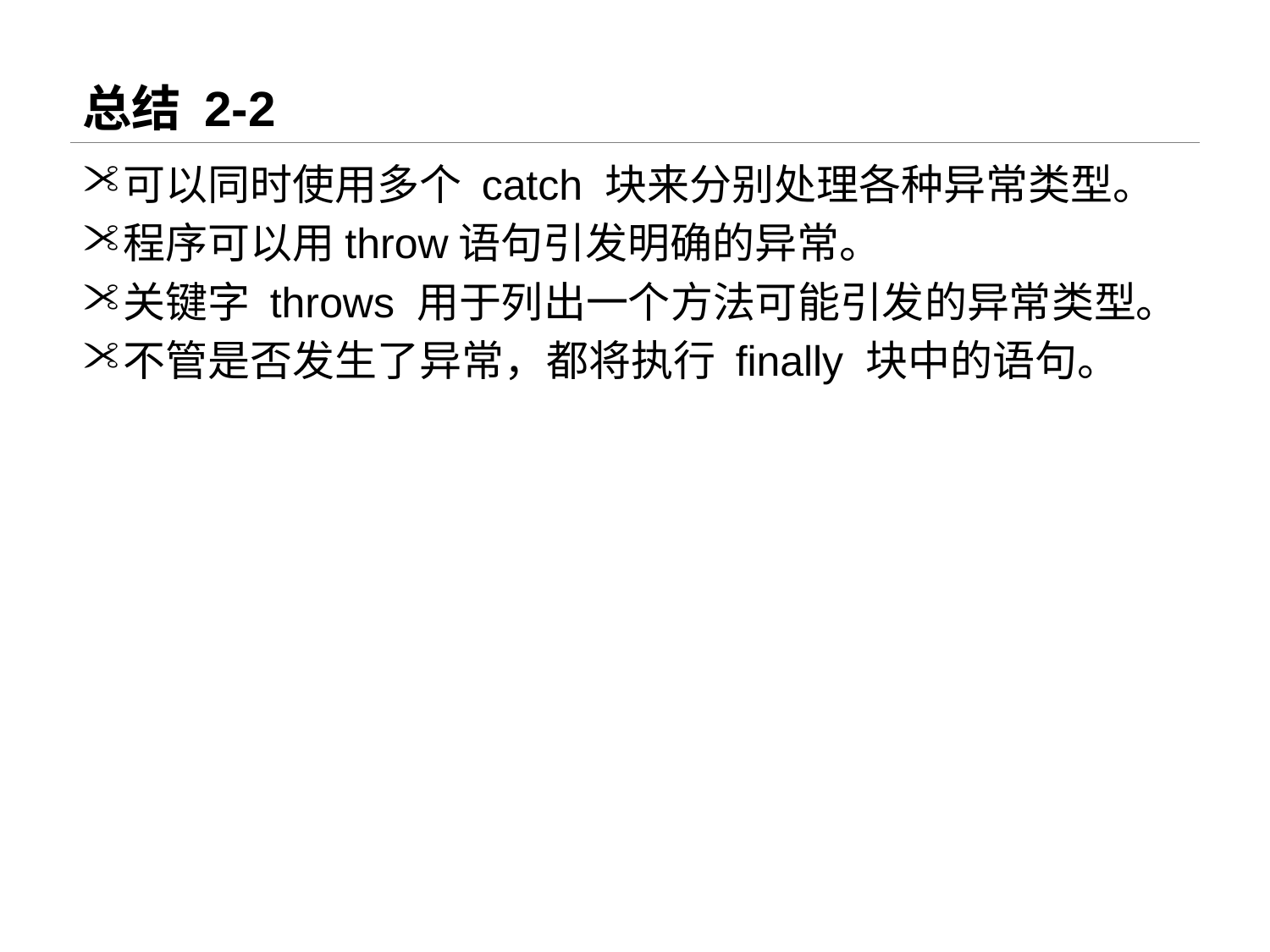

# 总结 2-2
可以同时使用多个 catch 块来分别处理各种异常类型。
程序可以用throw语句引发明确的异常。
关键字 throws 用于列出一个方法可能引发的异常类型。
不管是否发生了异常，都将执行 finally 块中的语句。
93